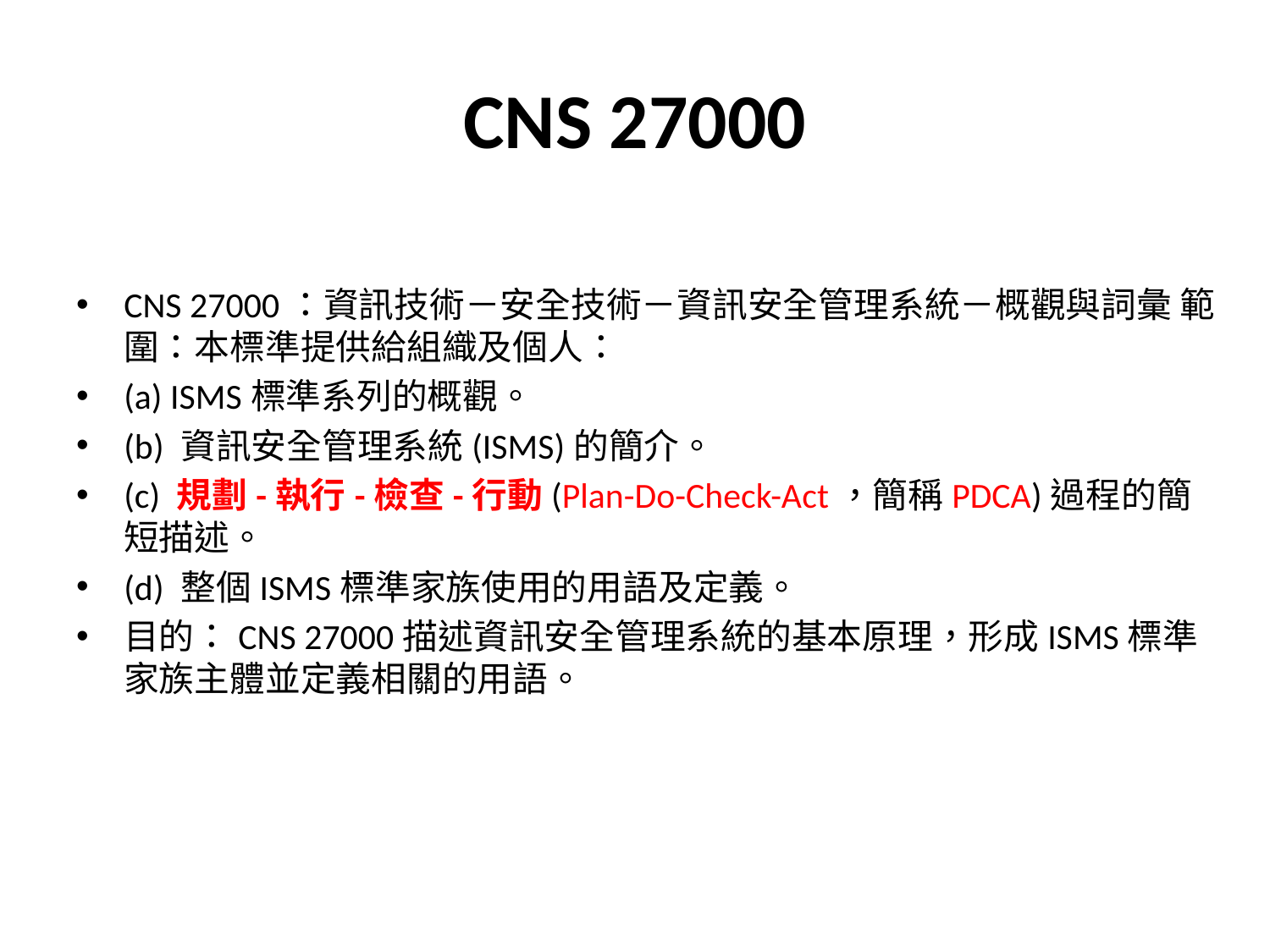

# CNS 27000
CNS 27000：資訊技術－安全技術－資訊安全管理系統－概觀與詞彙 範圍：本標準提供給組織及個人：
(a) ISMS標準系列的概觀。
(b) 資訊安全管理系統(ISMS)的簡介。
(c) 規劃-執行-檢查-行動(Plan-Do-Check-Act，簡稱PDCA)過程的簡短描述。
(d) 整個ISMS標準家族使用的用語及定義。
目的：CNS 27000描述資訊安全管理系統的基本原理，形成ISMS標準家族主體並定義相關的用語。